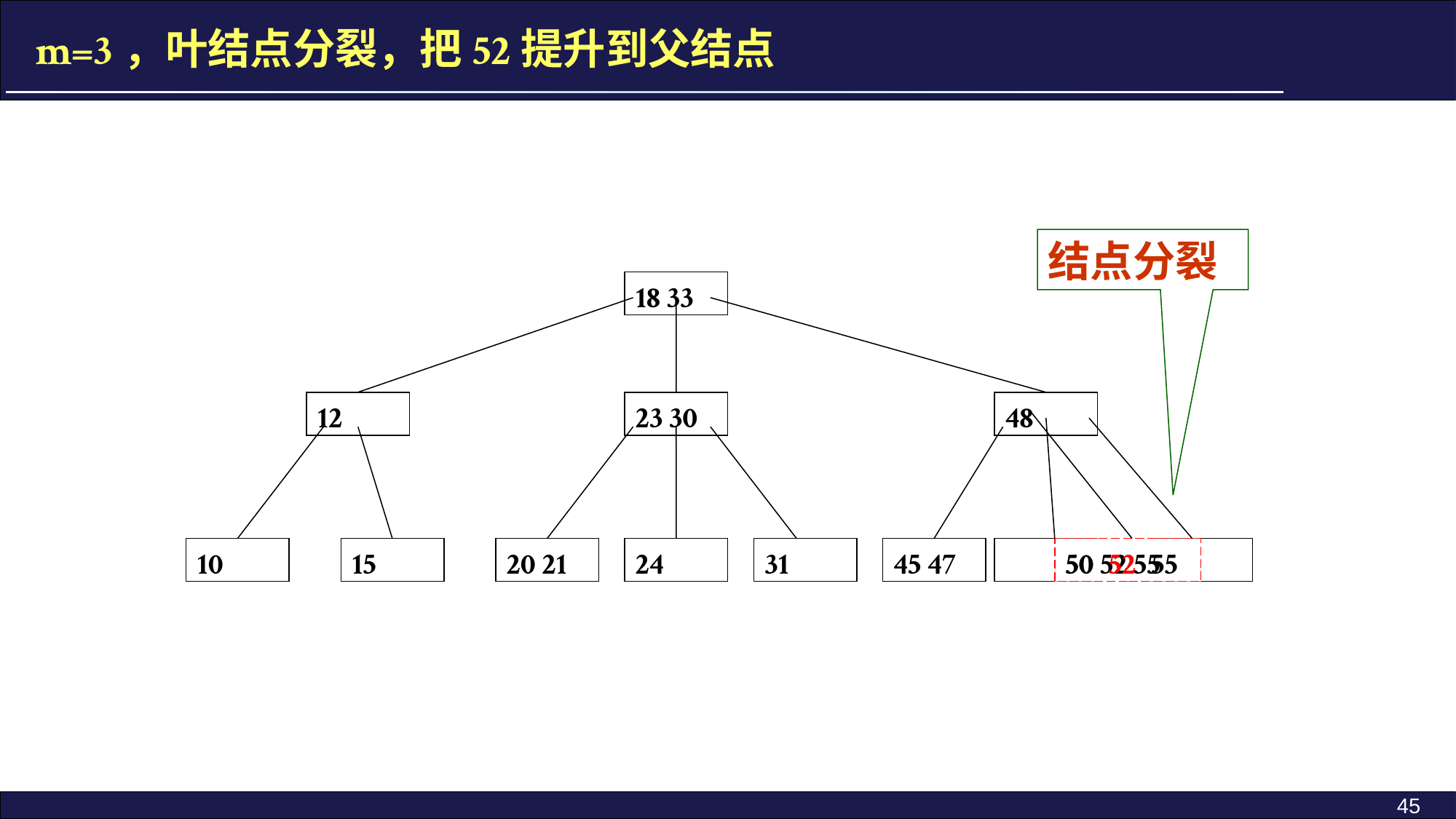

m=3，叶结点分裂，把52提升到父结点
结点分裂
18 33

12
23 30
48

10
15
20 21
24
31
45 47

50 52 55
50
52
55

45